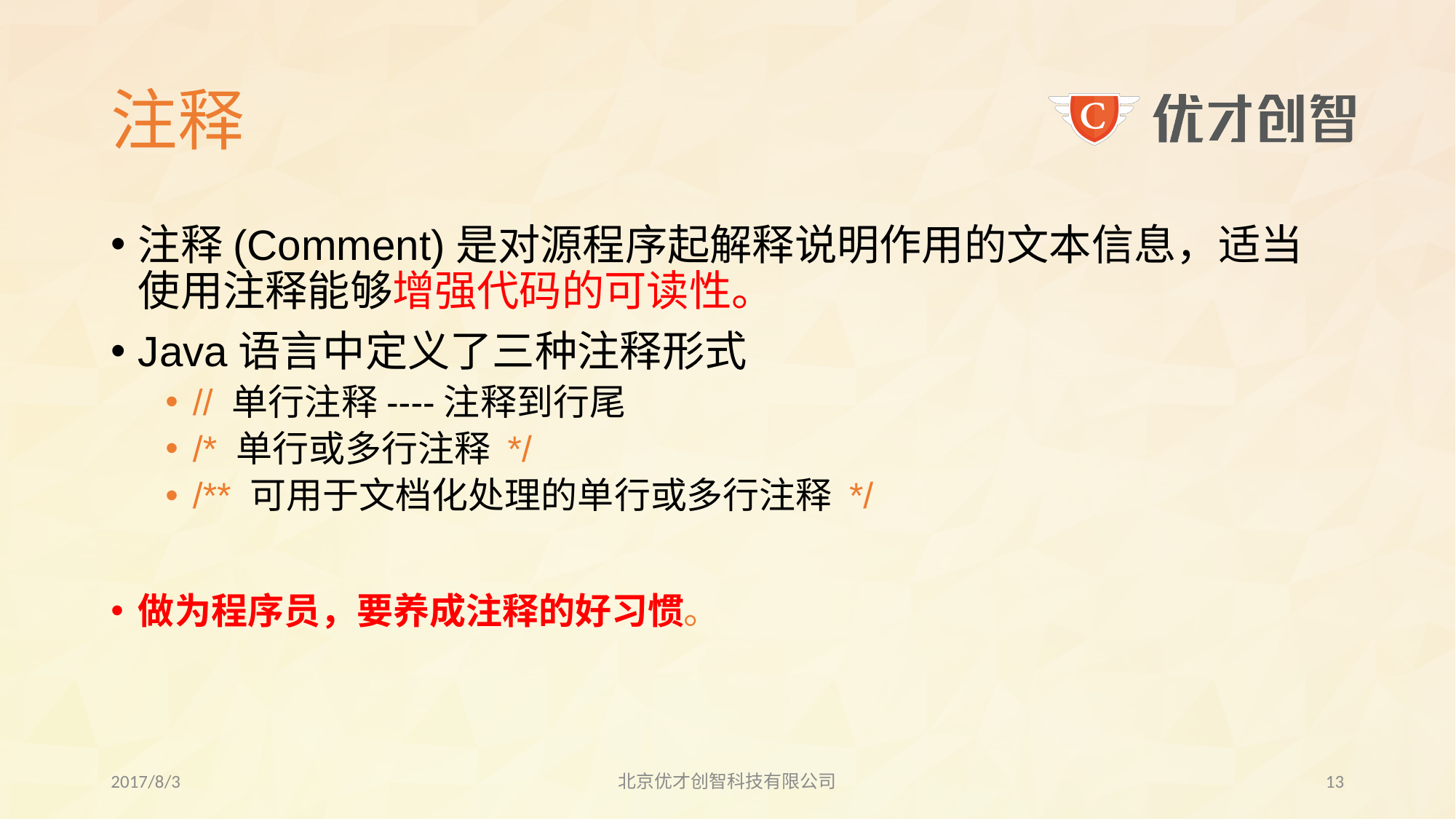

# 注释
注释(Comment)是对源程序起解释说明作用的文本信息，适当使用注释能够增强代码的可读性。
Java语言中定义了三种注释形式
// 单行注释----注释到行尾
/* 单行或多行注释 */
/** 可用于文档化处理的单行或多行注释 */

做为程序员，要养成注释的好习惯。
2017/8/3
北京优才创智科技有限公司
13